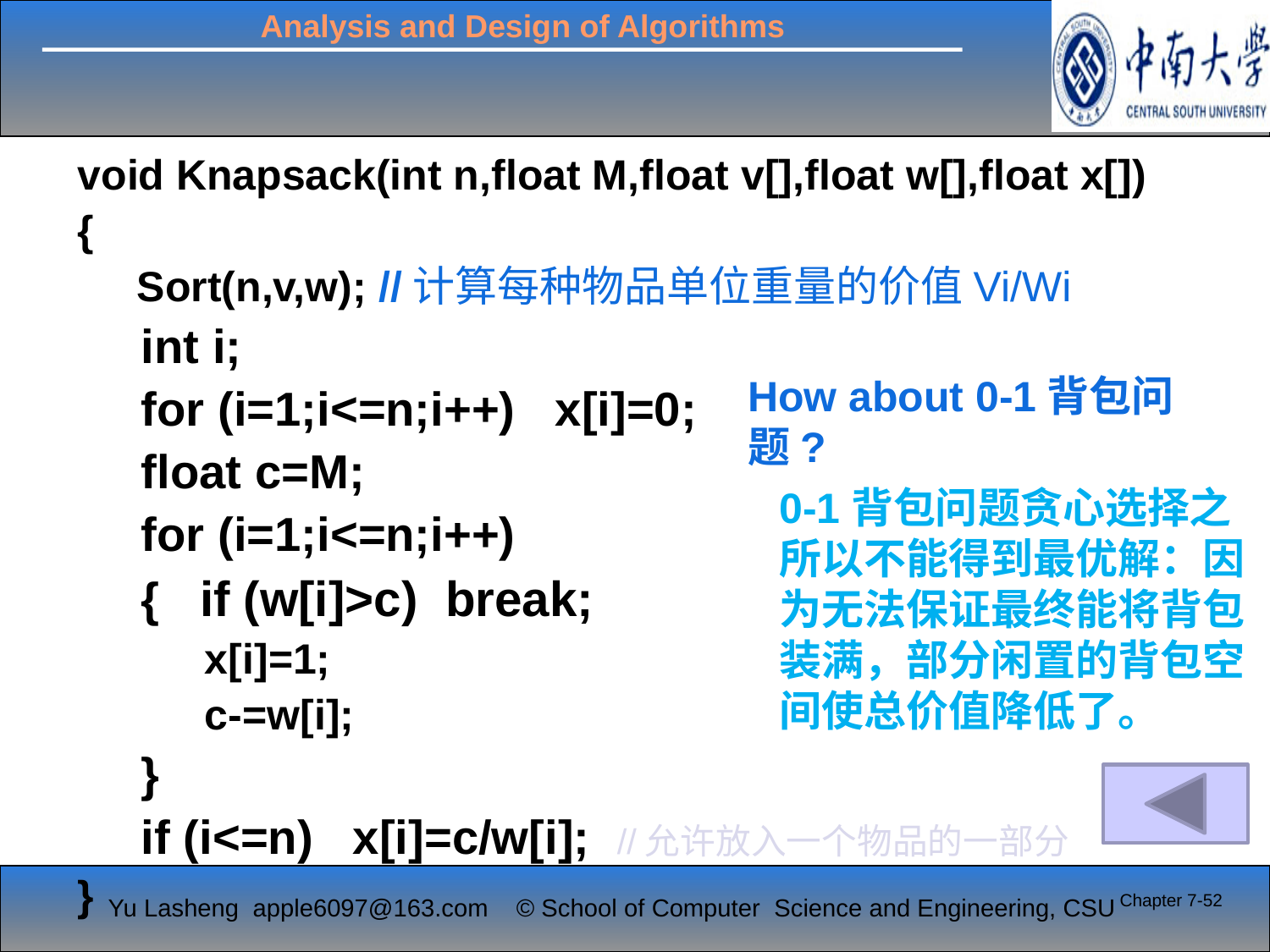

void Knapsack(int n,float M,float v[],float w[],float x[])
{
     Sort(n,v,w); //计算每种物品单位重量的价值Vi/Wi
int i;
for (i=1;i<=n;i++)   x[i]=0;
float c=M;
for (i=1;i<=n;i++)
{   if (w[i]>c)  break;
x[i]=1;
c-=w[i];
}
if (i<=n)   x[i]=c/w[i];  //允许放入一个物品的一部分
}
How about 0-1背包问题?
0-1背包问题贪心选择之所以不能得到最优解：因为无法保证最终能将背包装满，部分闲置的背包空间使总价值降低了。

Chapter 7-52